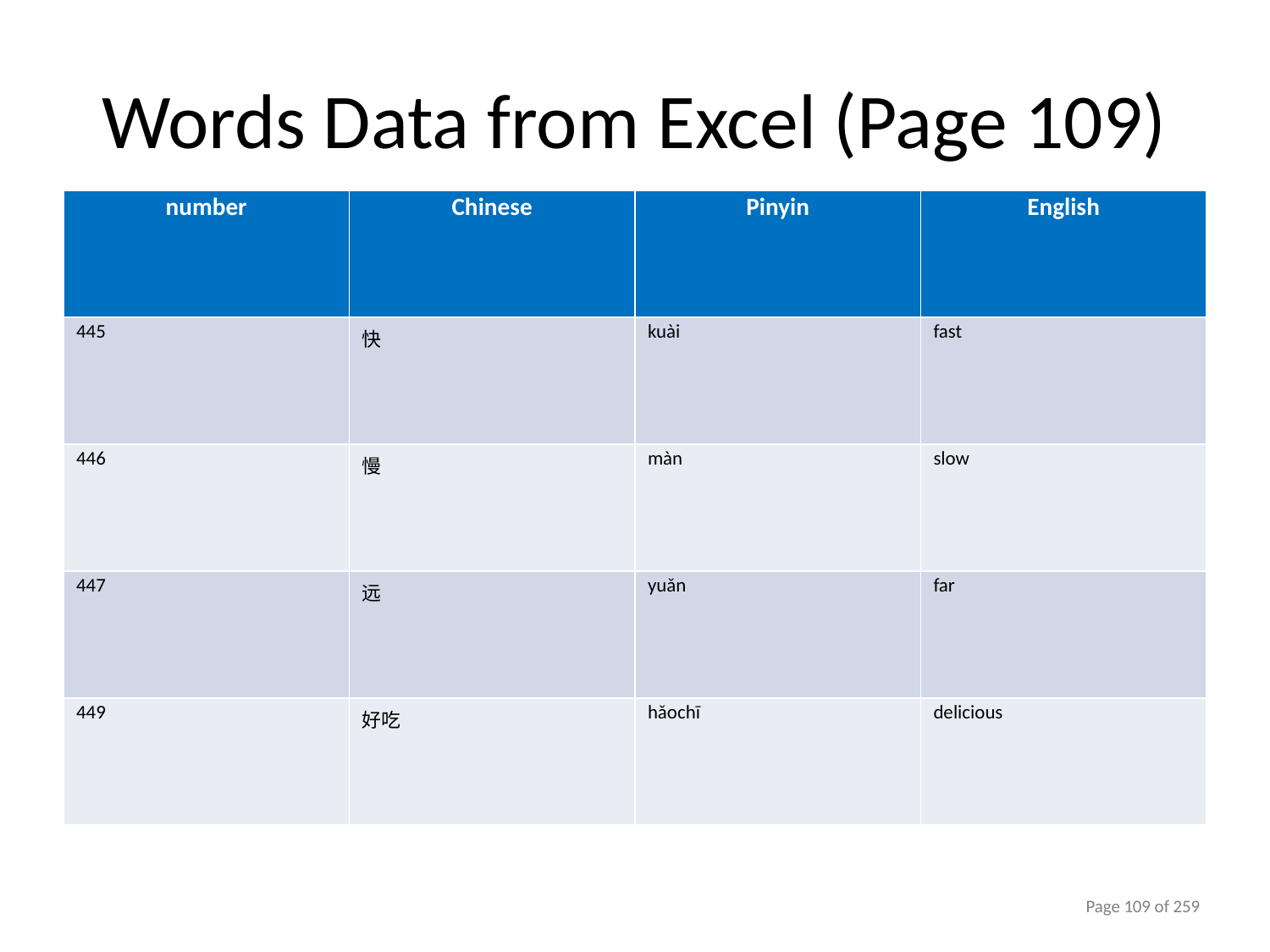

# Words Data from Excel (Page 109)
| number | Chinese | Pinyin | English |
| --- | --- | --- | --- |
| 445 | 快 | kuài | fast |
| 446 | 慢 | màn | slow |
| 447 | 远 | yuǎn | far |
| 449 | 好吃 | hǎochī | delicious |

Page 109 of 259